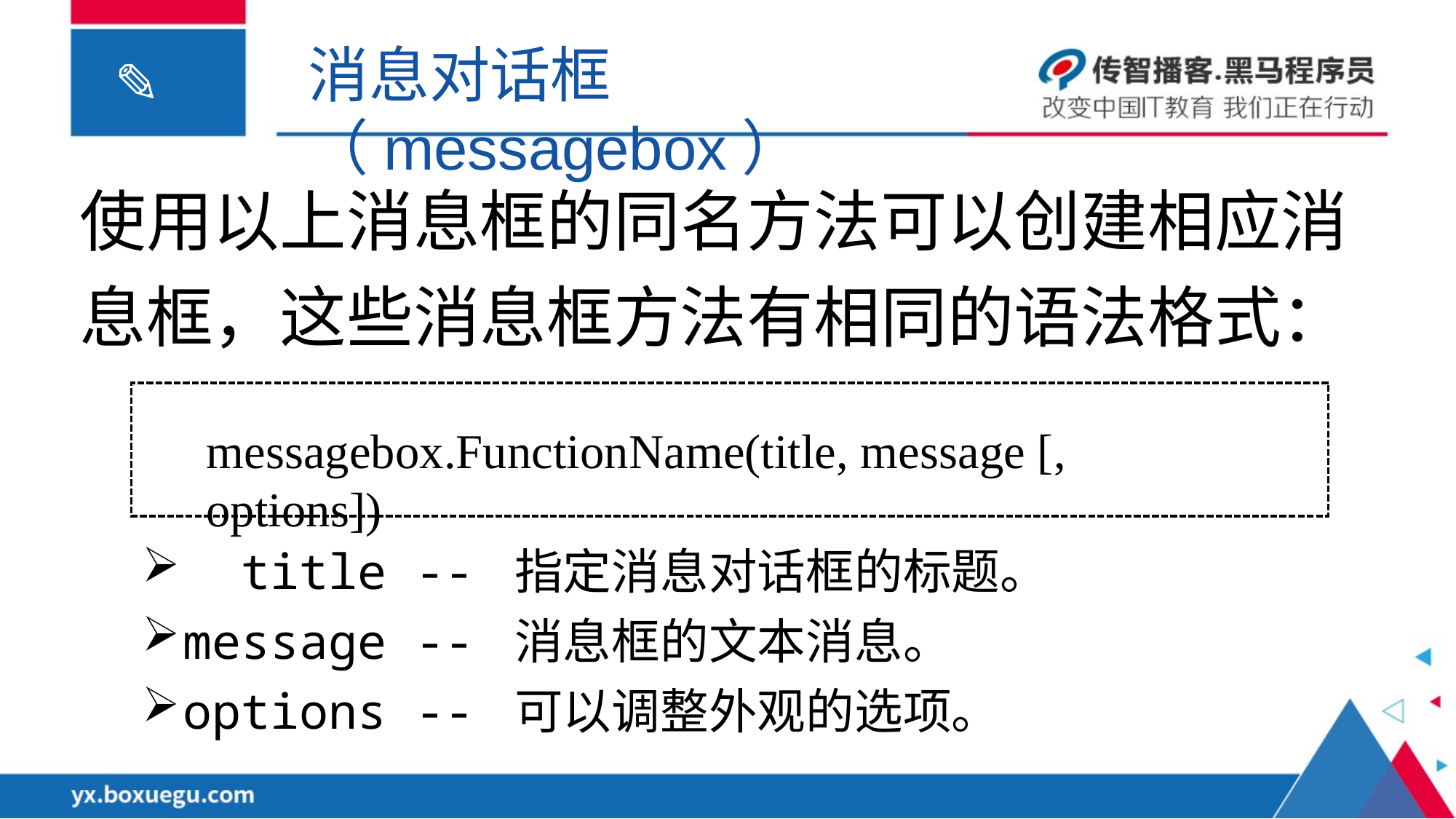

消息对话框（messagebox）
使用以上消息框的同名方法可以创建相应消息框，这些消息框方法有相同的语法格式：

messagebox.FunctionName(title, message [, options])
  title -- 指定消息对话框的标题。
message -- 消息框的文本消息。
options -- 可以调整外观的选项。